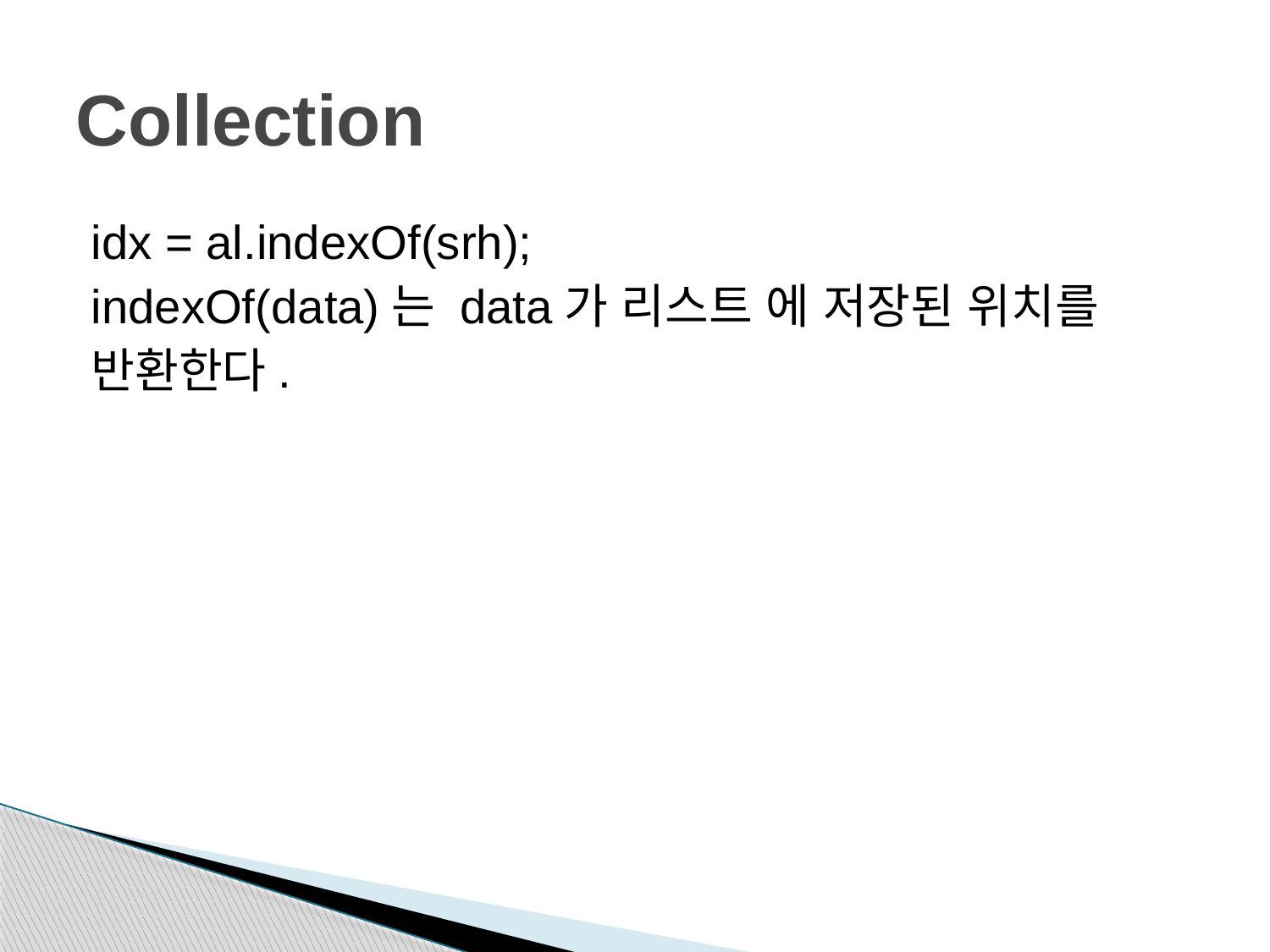

# Collection
idx = al.indexOf(srh);
indexOf(data)는 data가 리스트 에 저장된 위치를
반환한다.